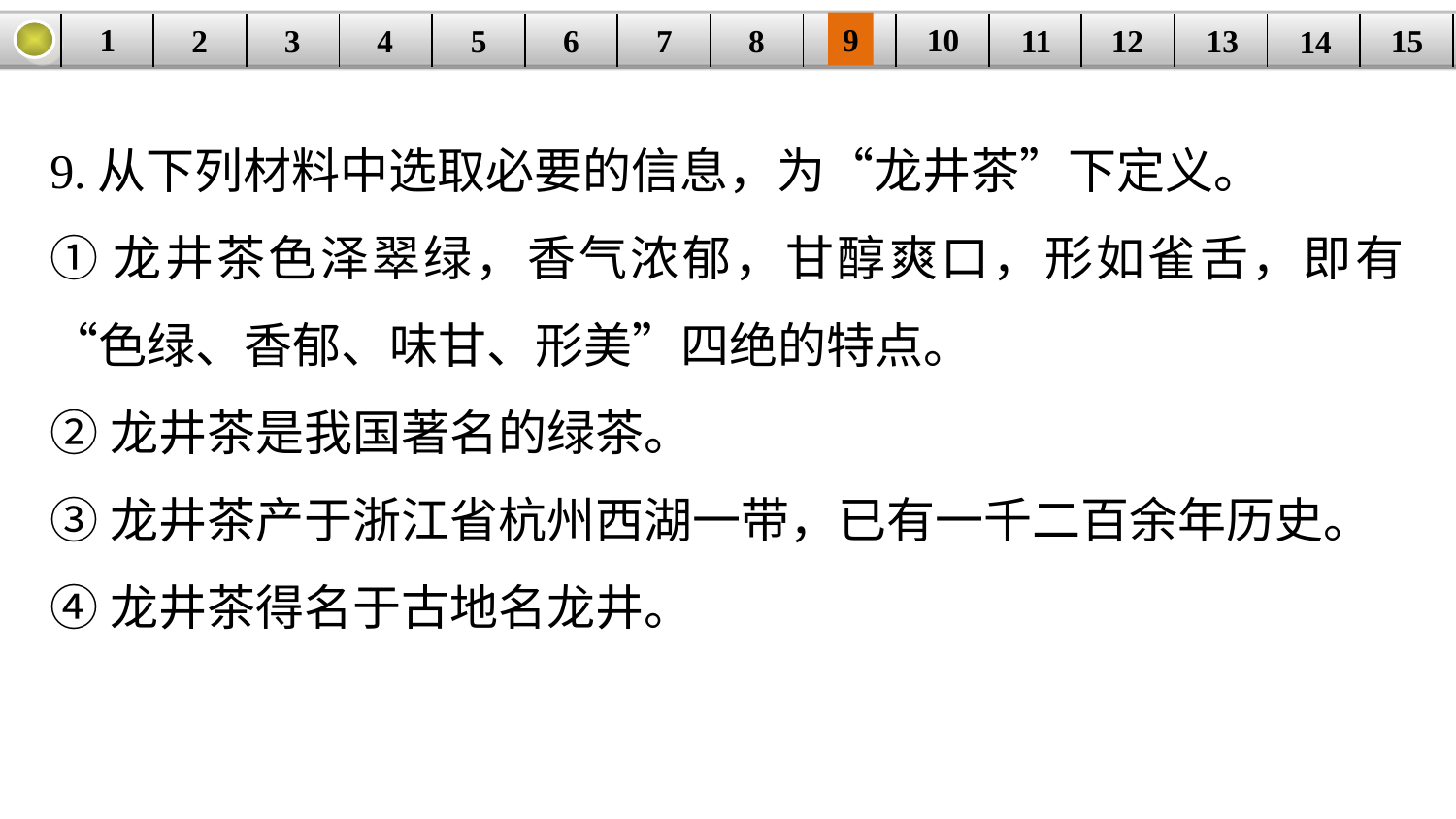

9
10
1
3
4
5
6
8
11
2
12
15
|  |  |  |  |  |  |  |  |  |  |  |  |  |  |  |
| --- | --- | --- | --- | --- | --- | --- | --- | --- | --- | --- | --- | --- | --- | --- |
7
13
14

9.从下列材料中选取必要的信息，为“龙井茶”下定义。
①龙井茶色泽翠绿，香气浓郁，甘醇爽口，形如雀舌，即有“色绿、香郁、味甘、形美”四绝的特点。
②龙井茶是我国著名的绿茶。
③龙井茶产于浙江省杭州西湖一带，已有一千二百余年历史。
④龙井茶得名于古地名龙井。